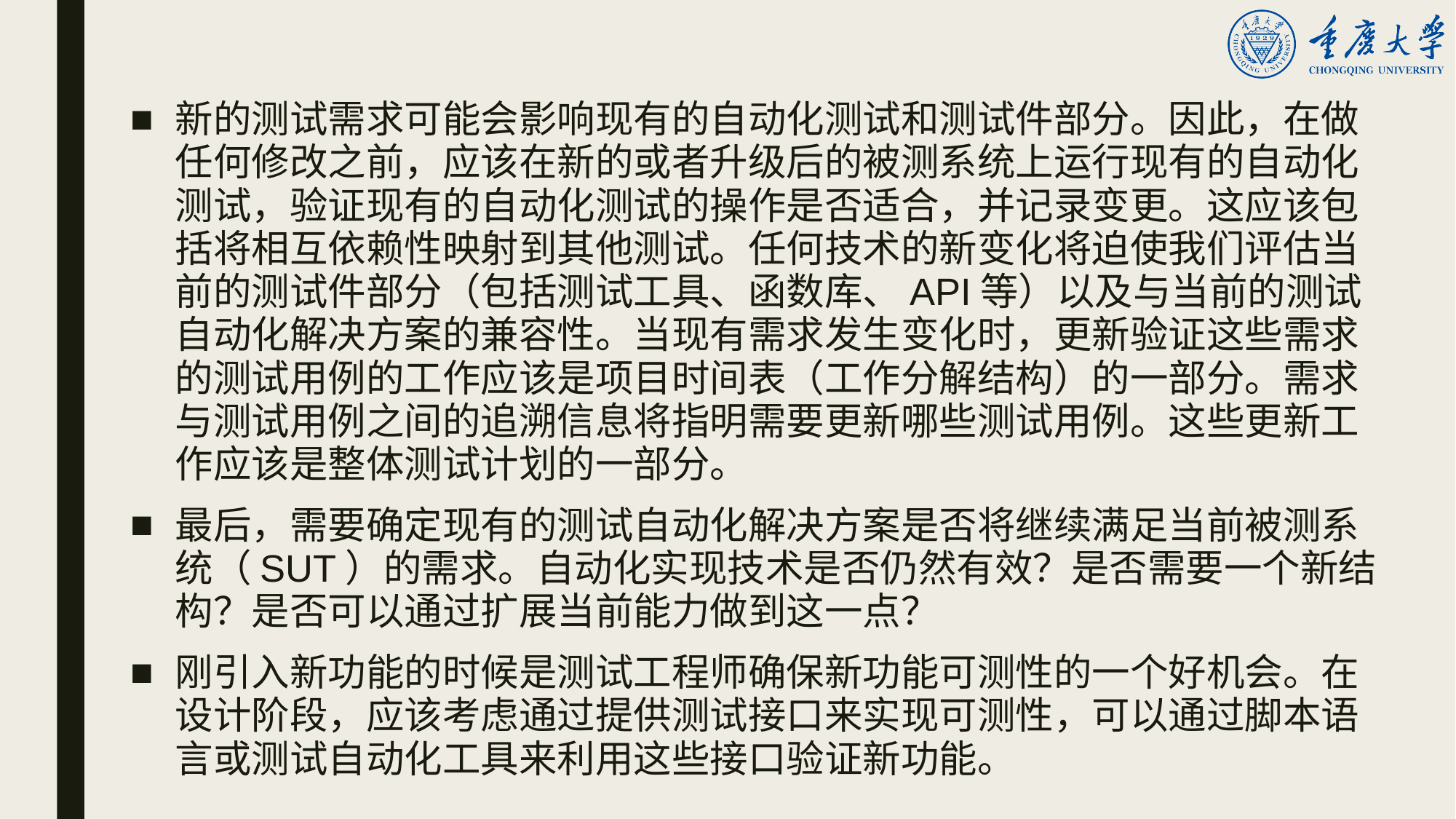

新的测试需求可能会影响现有的自动化测试和测试件部分。因此，在做任何修改之前，应该在新的或者升级后的被测系统上运行现有的自动化测试，验证现有的自动化测试的操作是否适合，并记录变更。这应该包括将相互依赖性映射到其他测试。任何技术的新变化将迫使我们评估当前的测试件部分（包括测试工具、函数库、API等）以及与当前的测试自动化解决方案的兼容性。当现有需求发生变化时，更新验证这些需求的测试用例的工作应该是项目时间表（工作分解结构）的一部分。需求与测试用例之间的追溯信息将指明需要更新哪些测试用例。这些更新工作应该是整体测试计划的一部分。
最后，需要确定现有的测试自动化解决方案是否将继续满足当前被测系统（SUT）的需求。自动化实现技术是否仍然有效？是否需要一个新结构？是否可以通过扩展当前能力做到这一点？
刚引入新功能的时候是测试工程师确保新功能可测性的一个好机会。在设计阶段，应该考虑通过提供测试接口来实现可测性，可以通过脚本语言或测试自动化工具来利用这些接口验证新功能。